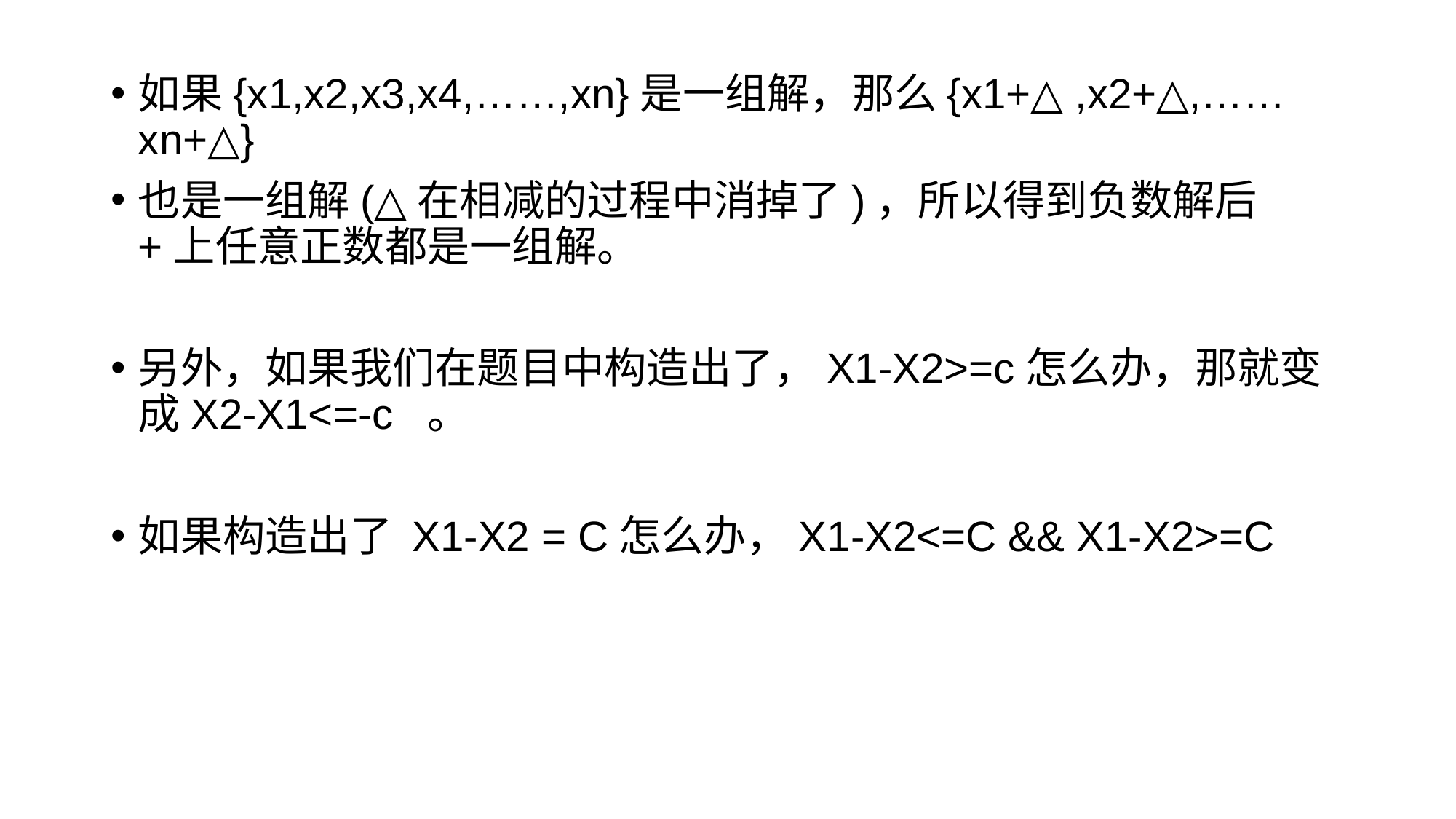

如果{x1,x2,x3,x4,……,xn}是一组解，那么{x1+△ ,x2+△,…… xn+△}
也是一组解(△在相减的过程中消掉了)，所以得到负数解后+上任意正数都是一组解。

另外，如果我们在题目中构造出了，X1-X2>=c怎么办，那就变成X2-X1<=-c  。

如果构造出了 X1-X2 = C怎么办，X1-X2<=C && X1-X2>=C